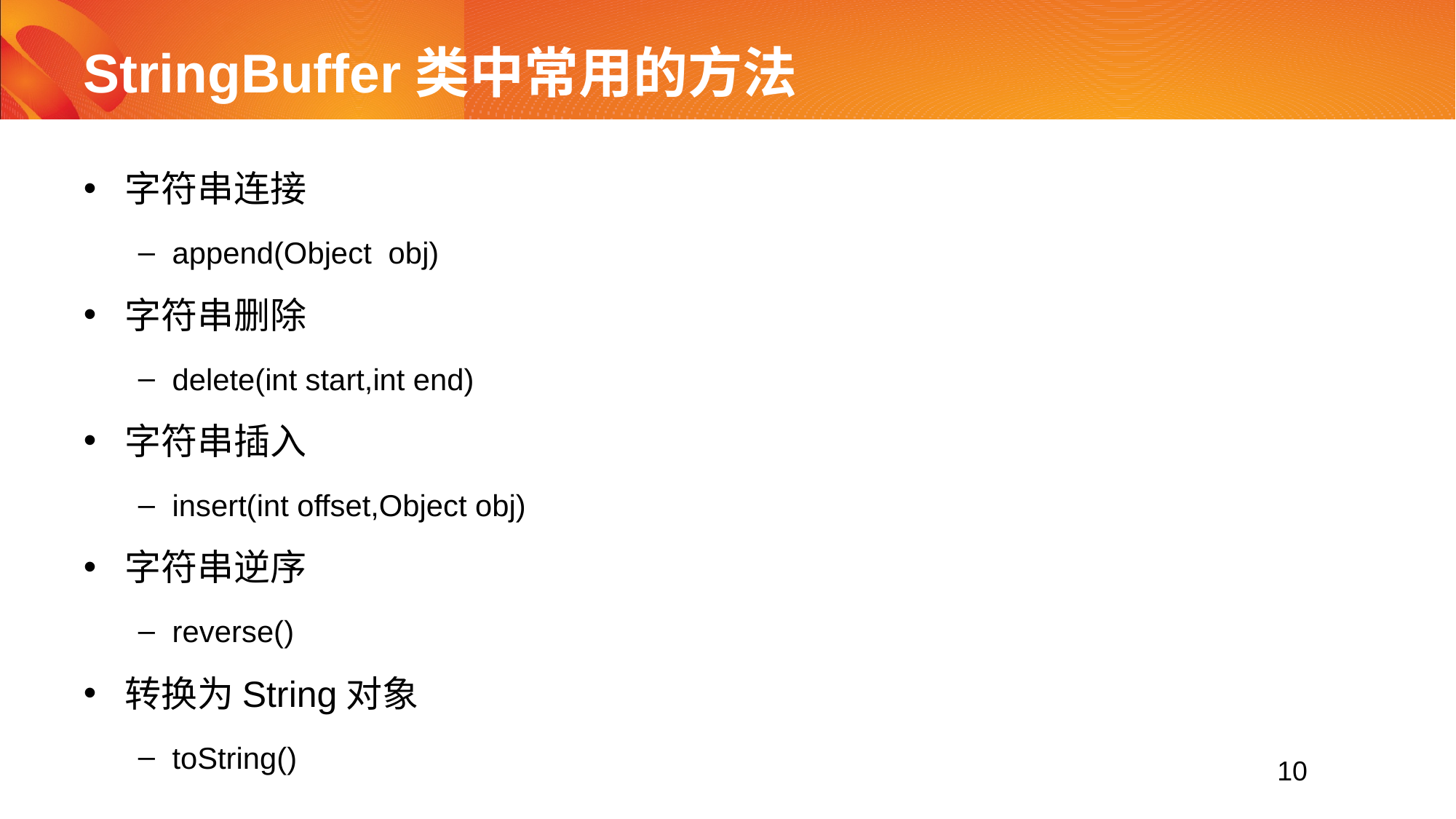

# StringBuffer类中常用的方法
字符串连接
append(Object  obj)
字符串删除
delete(int start,int end)
字符串插入
insert(int offset,Object obj)
字符串逆序
reverse()
转换为String对象
toString()